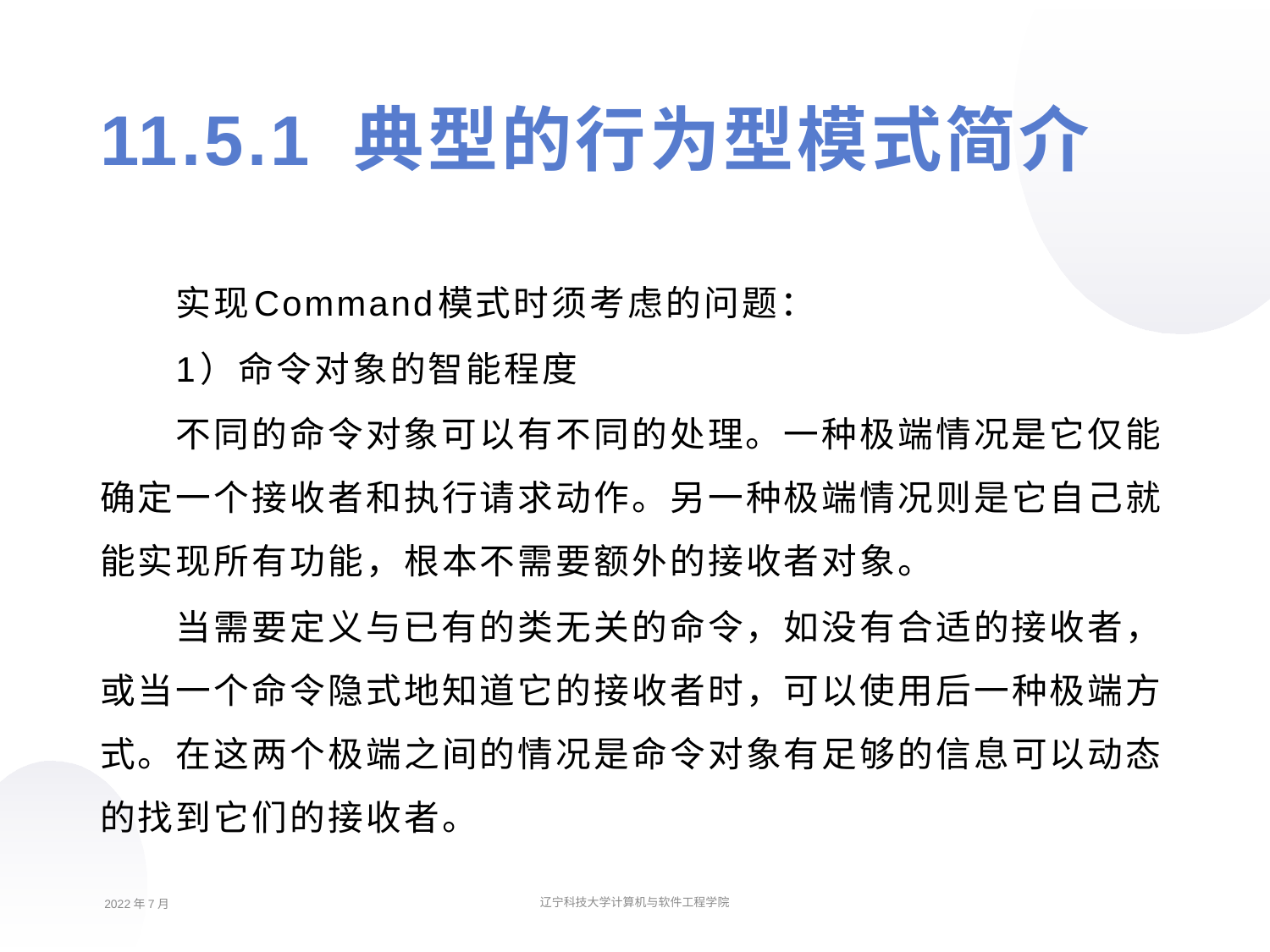

11.5.1 典型的行为型模式简介
实现Command模式时须考虑的问题：
1）命令对象的智能程度
不同的命令对象可以有不同的处理。一种极端情况是它仅能确定一个接收者和执行请求动作。另一种极端情况则是它自己就能实现所有功能，根本不需要额外的接收者对象。
当需要定义与已有的类无关的命令，如没有合适的接收者，或当一个命令隐式地知道它的接收者时，可以使用后一种极端方式。在这两个极端之间的情况是命令对象有足够的信息可以动态的找到它们的接收者。

2022年7月
辽宁科技大学计算机与软件工程学院
124